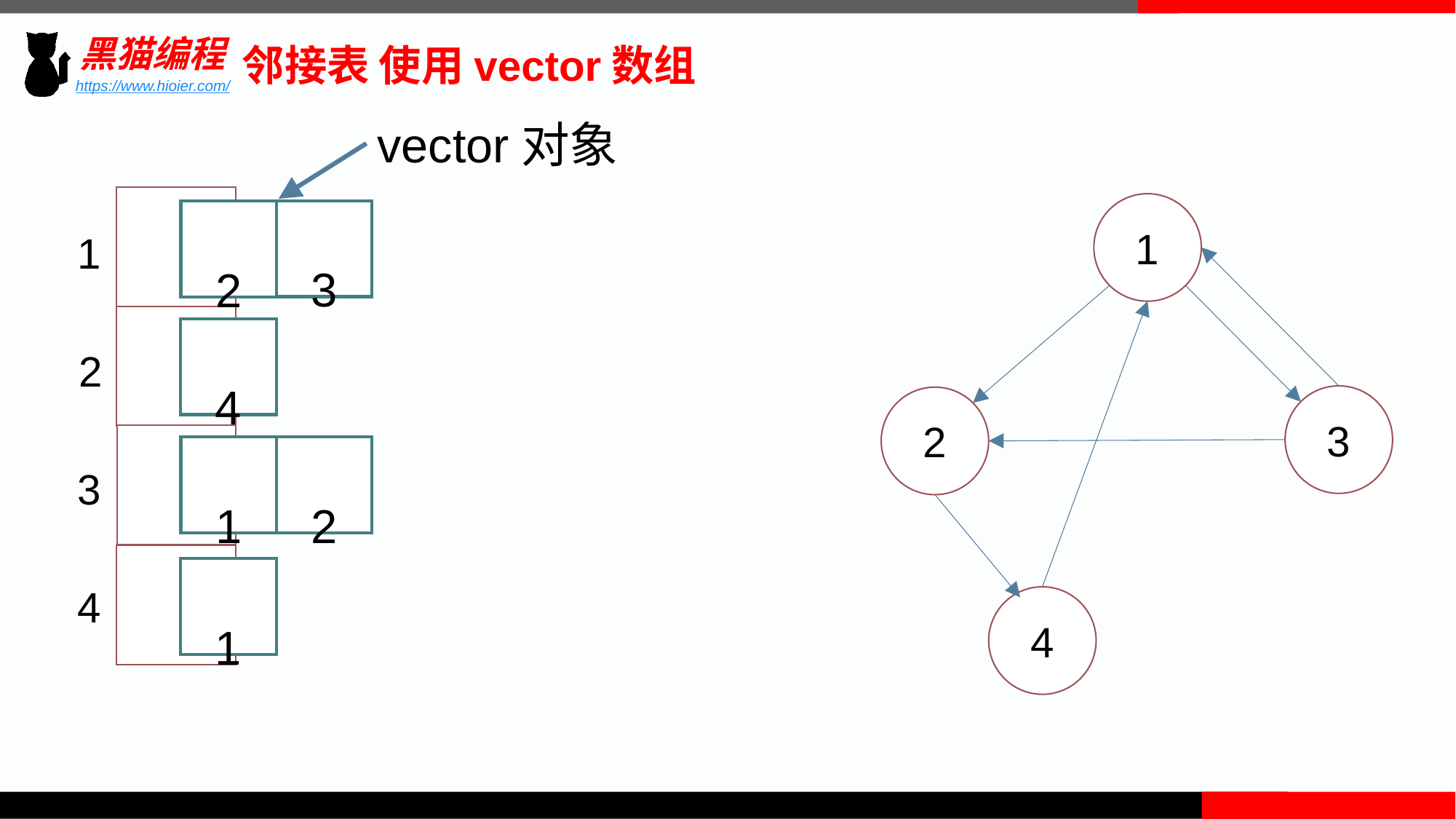

邻接表 使用vector数组
vector对象

1

2

3

4
1
3
2
4
3
2
4
2
1
1